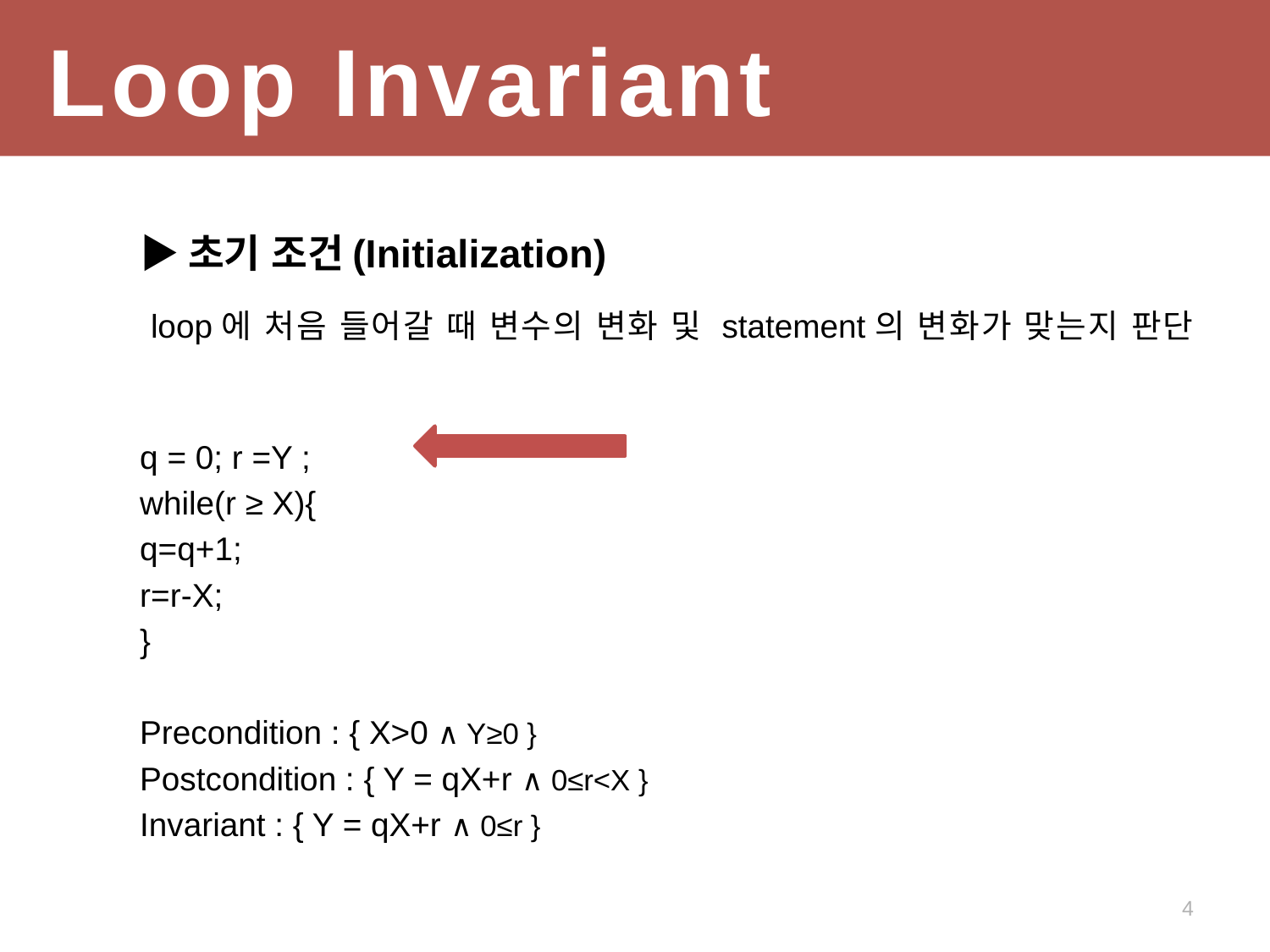

Loop Invariant
▶초기 조건(Initialization)

	 loop에 처음 들어갈 때 변수의 변화 및 statement의 변화가 맞는지 판단

	q = 0; r =Y ;
	while(r ≥ X){
		q=q+1;
		r=r-X;
	}

Precondition : { X>0 ∧ Y≥0 }
Postcondition : { Y = qX+r ∧ 0≤r<X }
Invariant : { Y = qX+r ∧ 0≤r }

4